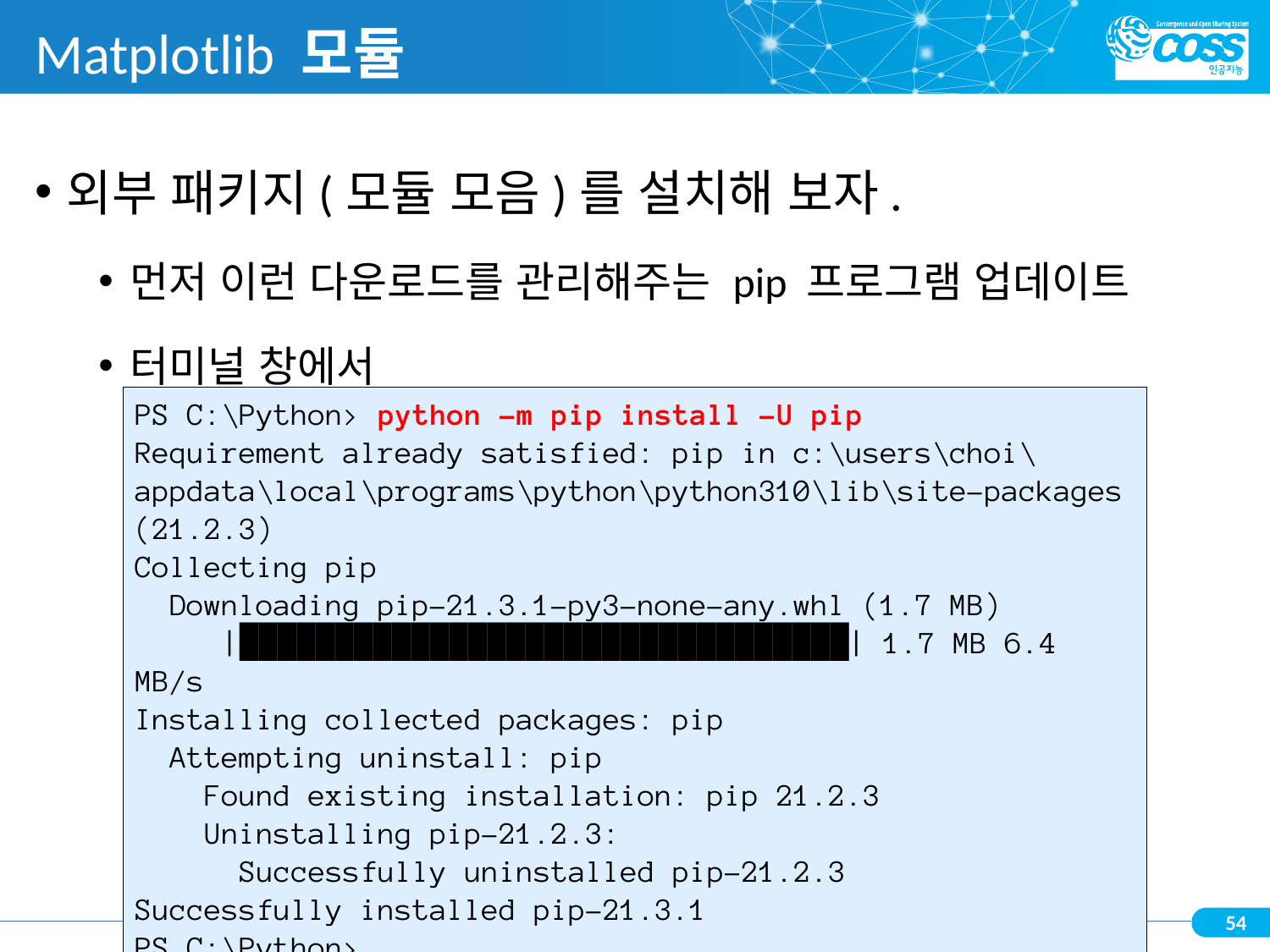

# Matplotlib 모듈
외부 패키지(모듈 모음)를 설치해 보자.
먼저 이런 다운로드를 관리해주는 pip 프로그램 업데이트
터미널 창에서
PS C:\Python> python -m pip install -U pip
Requirement already satisfied: pip in c:\users\choi\appdata\local\programs\python\python310\lib\site-packages (21.2.3)
Collecting pip
  Downloading pip-21.3.1-py3-none-any.whl (1.7 MB)
     |████████████████████████████████| 1.7 MB 6.4 MB/s
Installing collected packages: pip
  Attempting uninstall: pip
    Found existing installation: pip 21.2.3
    Uninstalling pip-21.2.3:
      Successfully uninstalled pip-21.2.3
Successfully installed pip-21.3.1
PS C:\Python>
54